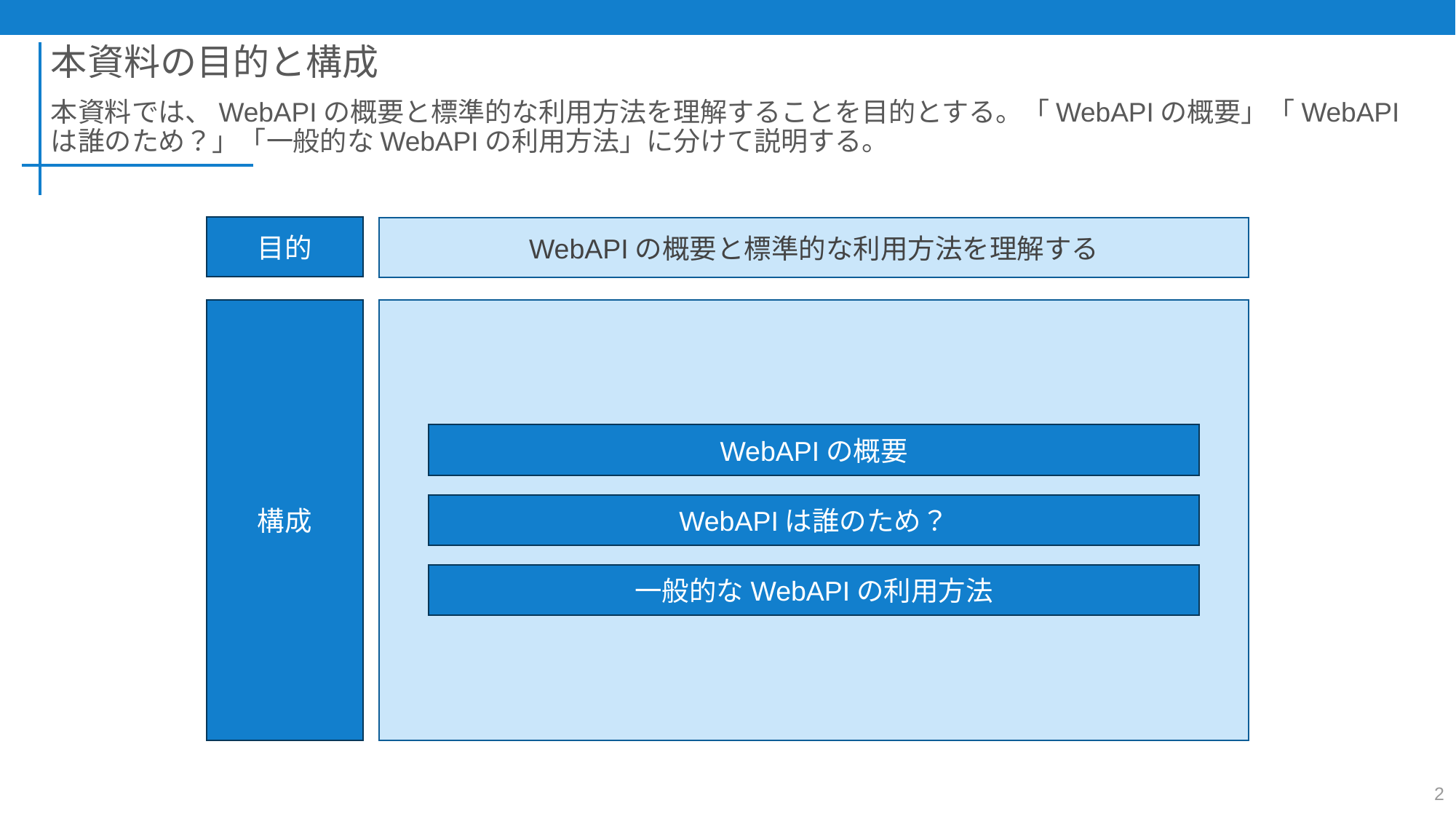

# 本資料の目的と構成
本資料では、WebAPIの概要と標準的な利用方法を理解することを目的とする。「WebAPIの概要」「WebAPIは誰のため？」「一般的なWebAPIの利用方法」に分けて説明する。
目的
WebAPIの概要と標準的な利用方法を理解する
構成

WebAPIの概要
WebAPIは誰のため？
一般的なWebAPIの利用方法
2